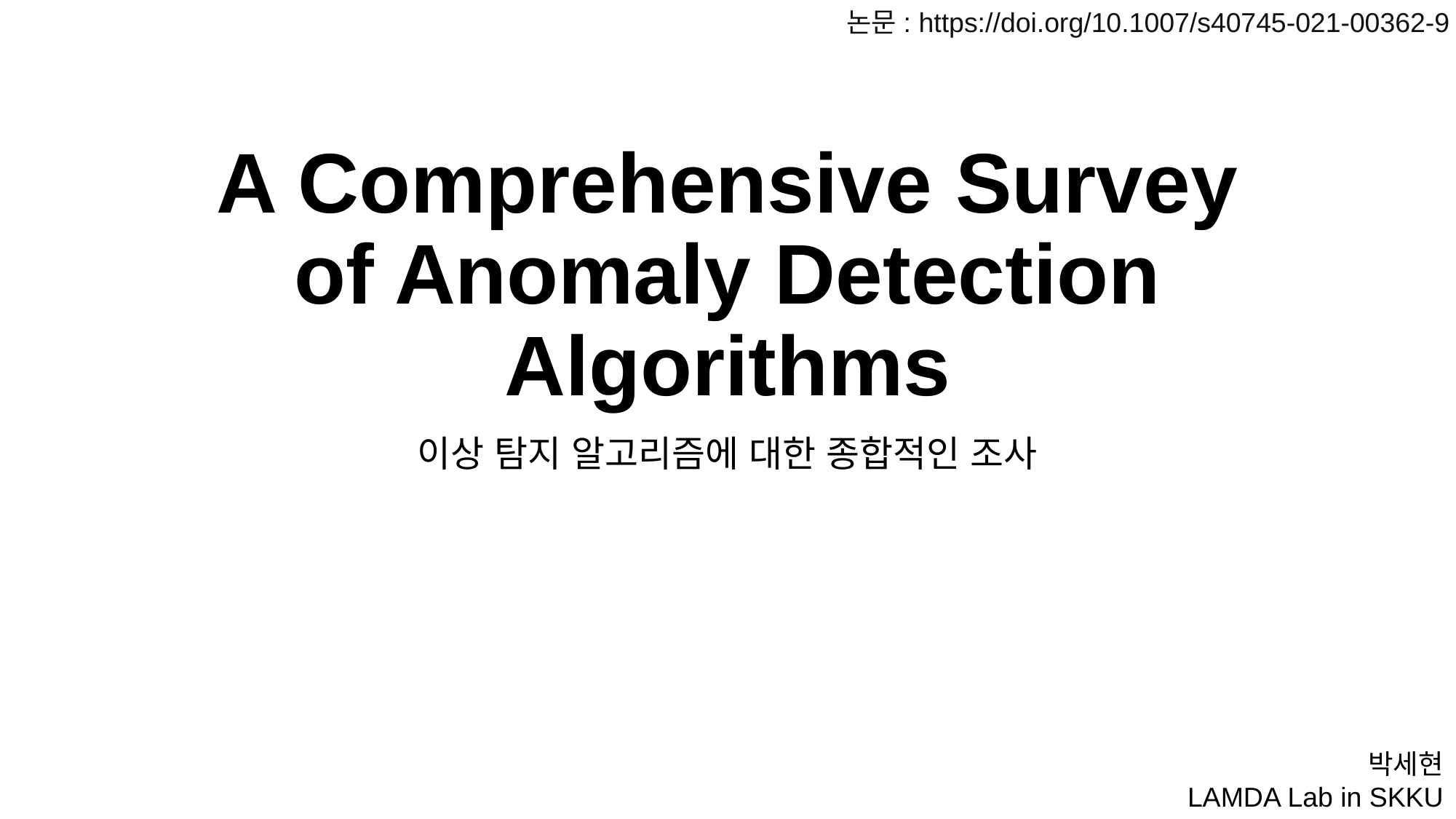

논문: https://doi.org/10.1007/s40745-021-00362-9
# A Comprehensive Survey of Anomaly Detection Algorithms
이상 탐지 알고리즘에 대한 종합적인 조사
박세현
LAMDA Lab in SKKU